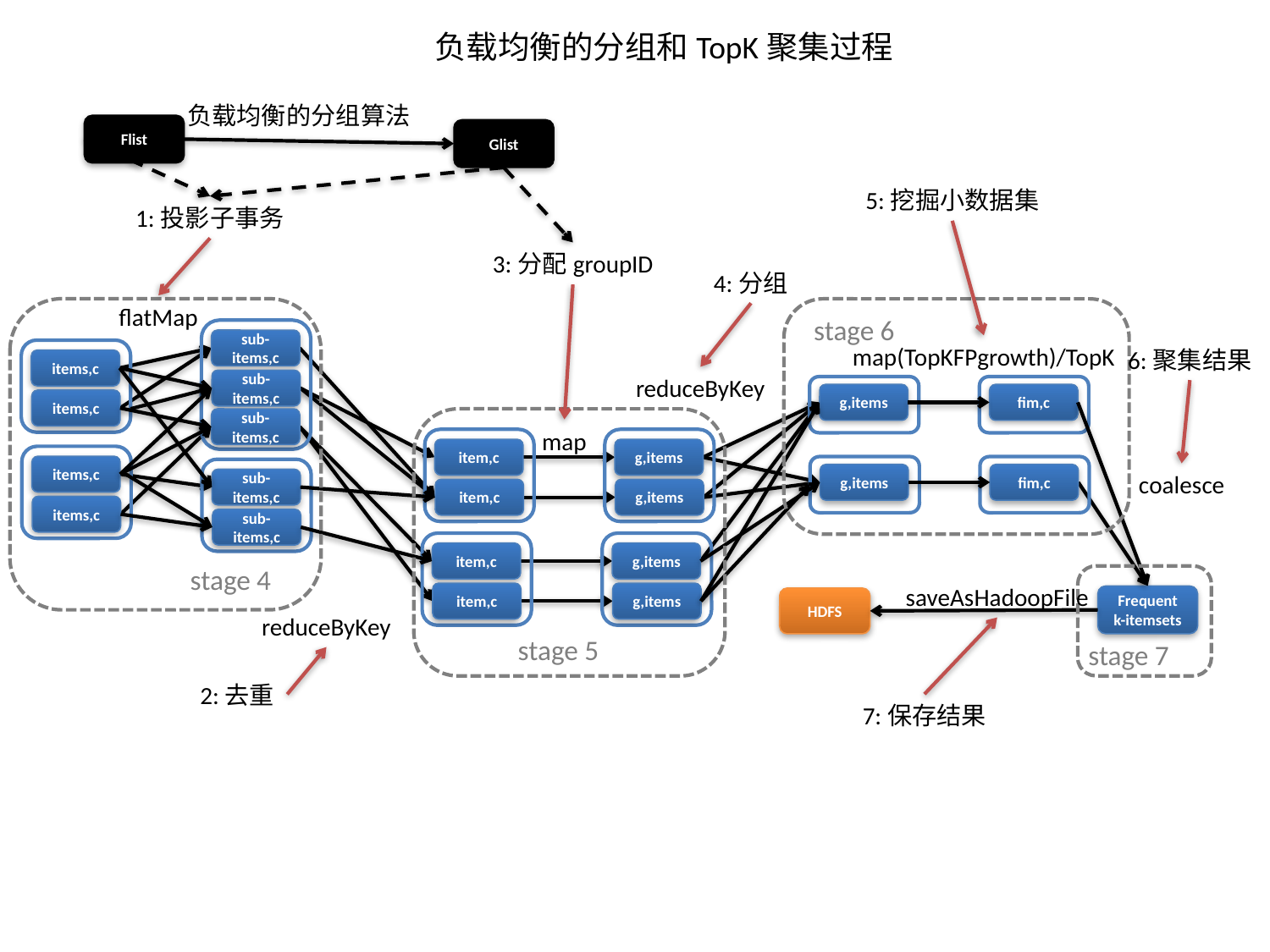

负载均衡的分组和TopK聚集过程
负载均衡的分组算法
Flist
Glist
5:挖掘小数据集
1:投影子事务
3:分配groupID
4:分组
flatMap

stage 6

sub-items,c
map(TopKFPgrowth)/TopK
6:聚集结果

items,c
reduceByKey
sub-items,c

g,items
fim,c
items,c
sub-items,c

map

item,c
g,items

items,c

coalesce
g,items
fim,c
sub-items,c
item,c
g,items
items,c
sub-items,c

item,c
g,items
stage 4

saveAsHadoopFile
item,c
g,items
Frequent k-itemsets
HDFS
reduceByKey
stage 5
stage 7
2:去重
7:保存结果